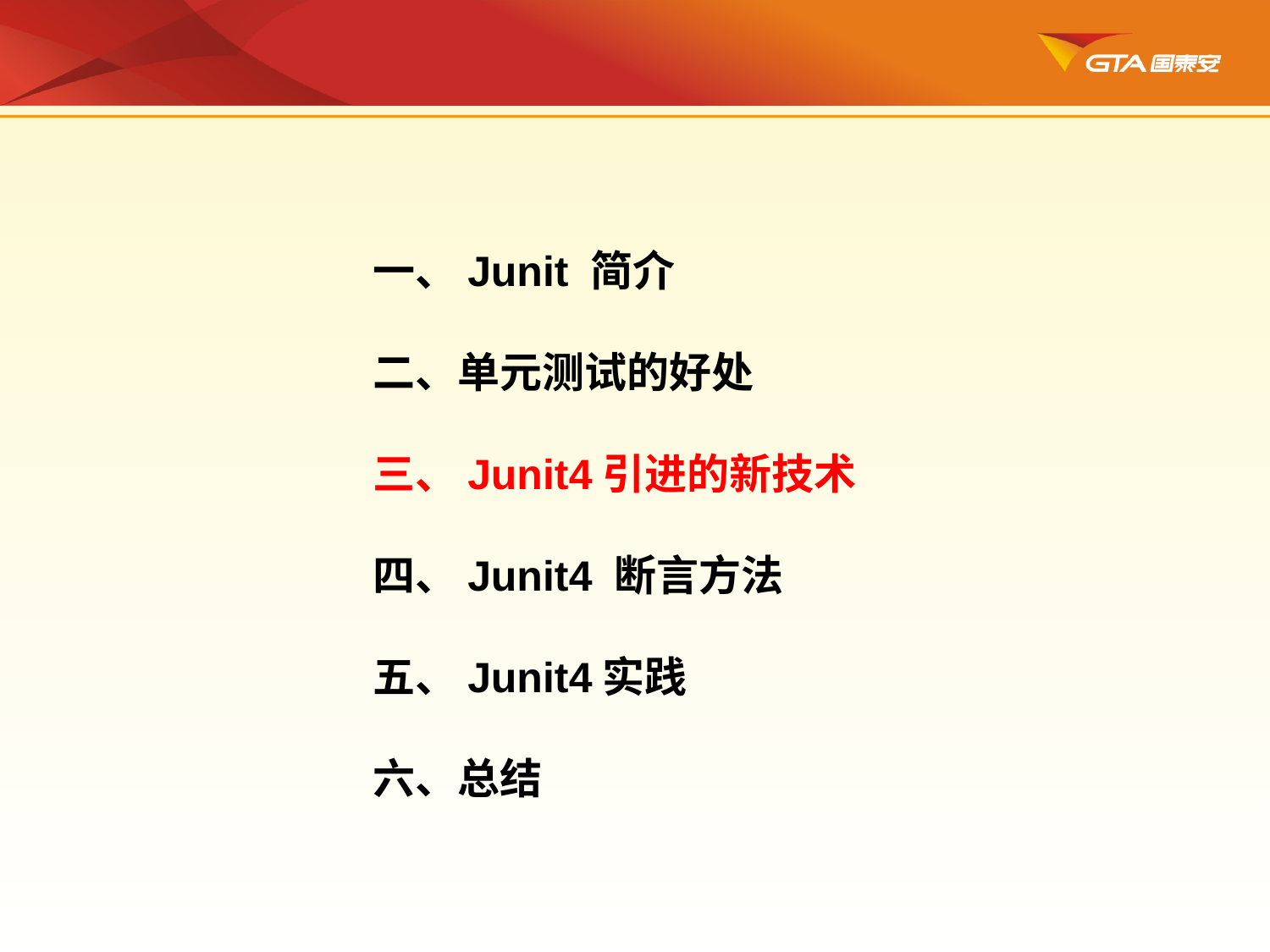

一、Junit 简介

二、单元测试的好处

三、Junit4引进的新技术

四、Junit4 断言方法

五、Junit4实践

六、总结